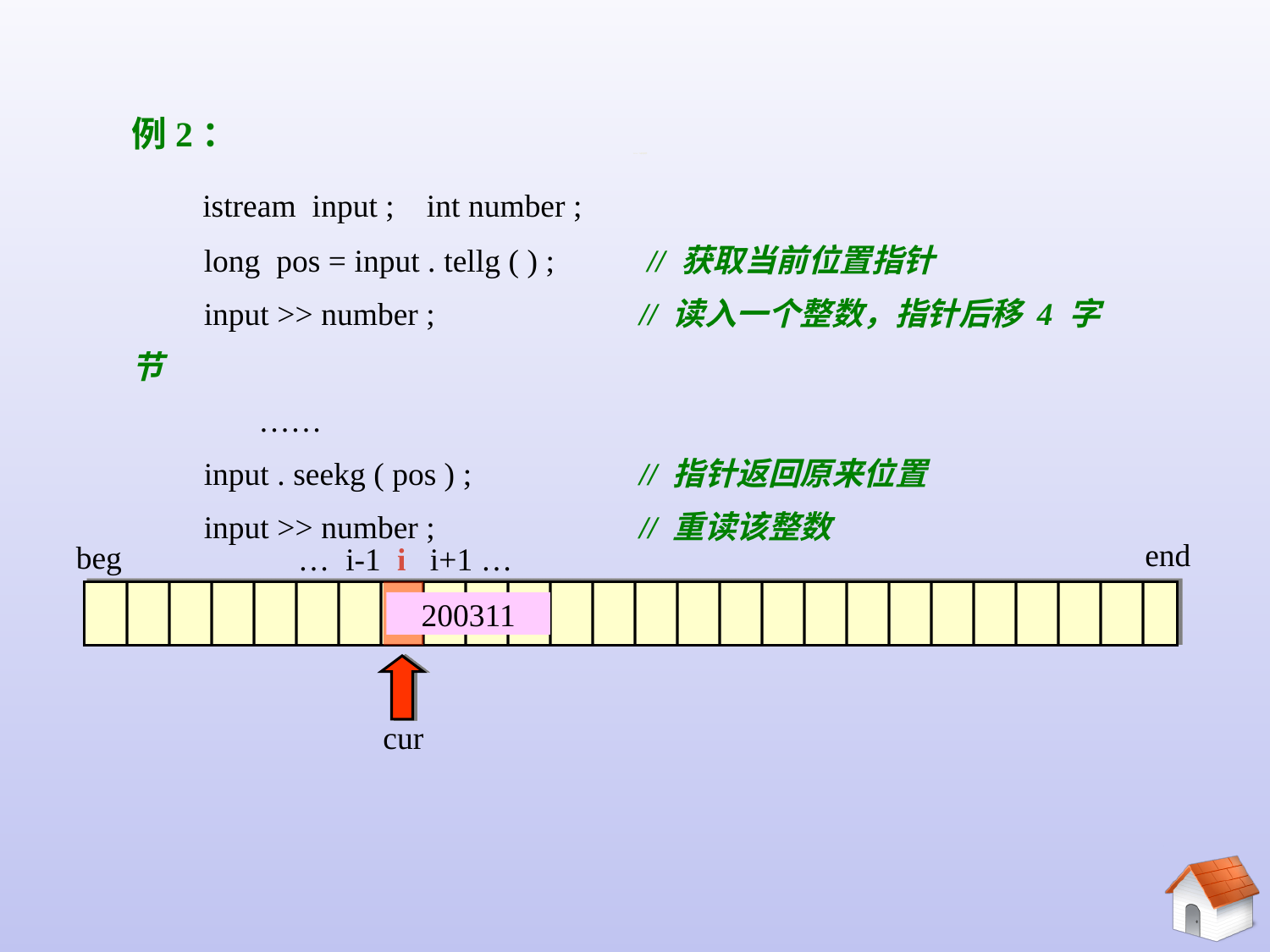

# 10.5.4  二进制文件
例2：
        istream  input ;    int number ;
         long  pos = input . tellg ( ) ;	 // 获取当前位置指针
         input >> number ;		// 读入一个整数，指针后移 4 字节
	……
         input . seekg ( pos ) ;		// 指针返回原来位置
         input >> number ;		// 重读该整数
end
beg

cur
…  i-1  i   i+1 …
200311